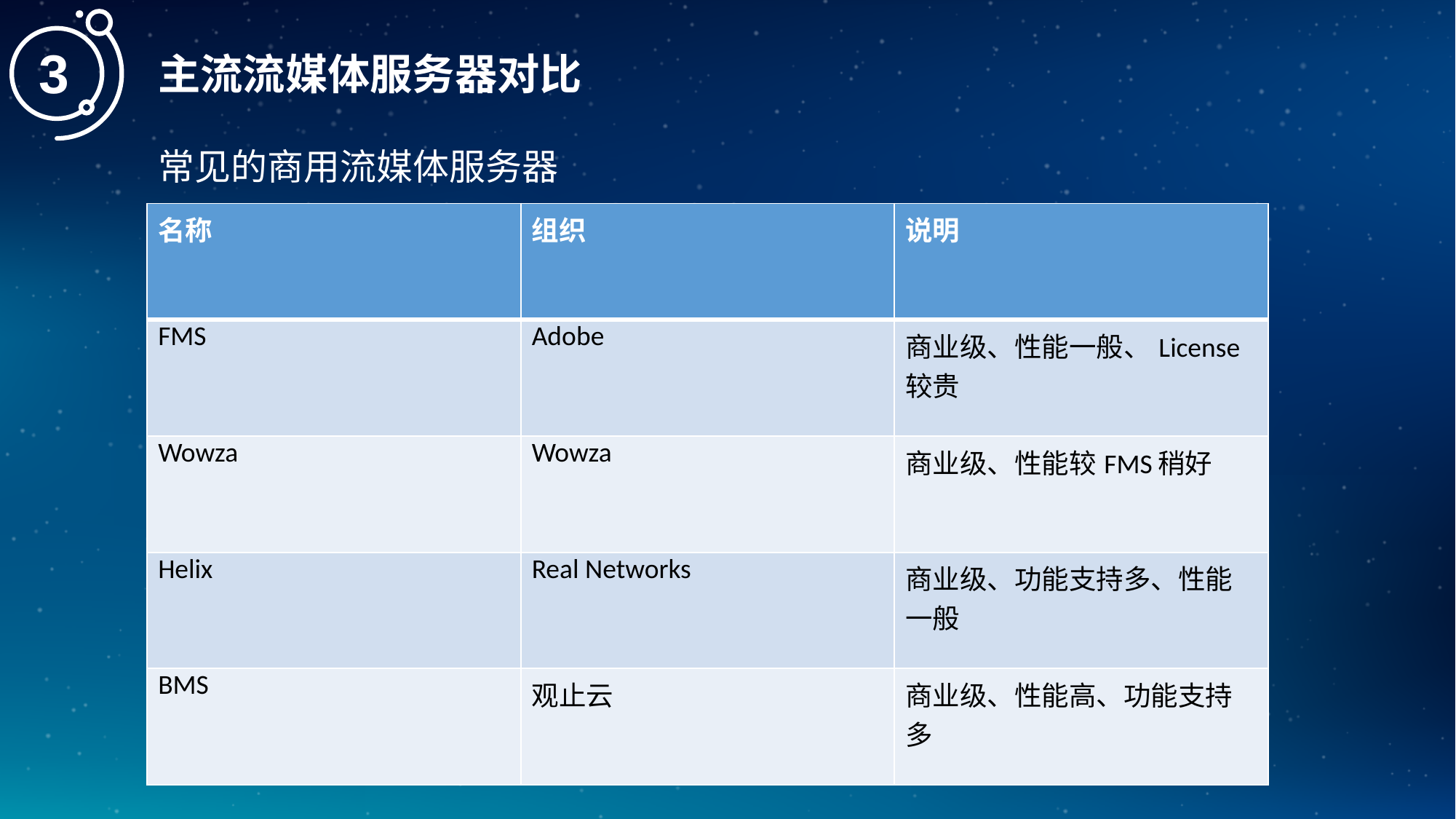

3

主流流媒体服务器对比
常见的商用流媒体服务器
| 名称 | 组织 | 说明 |
| --- | --- | --- |
| FMS | Adobe | 商业级、性能一般、License较贵 |
| Wowza | Wowza | 商业级、性能较FMS稍好 |
| Helix | Real Networks | 商业级、功能支持多、性能一般 |
| BMS | 观止云 | 商业级、性能高、功能支持多 |